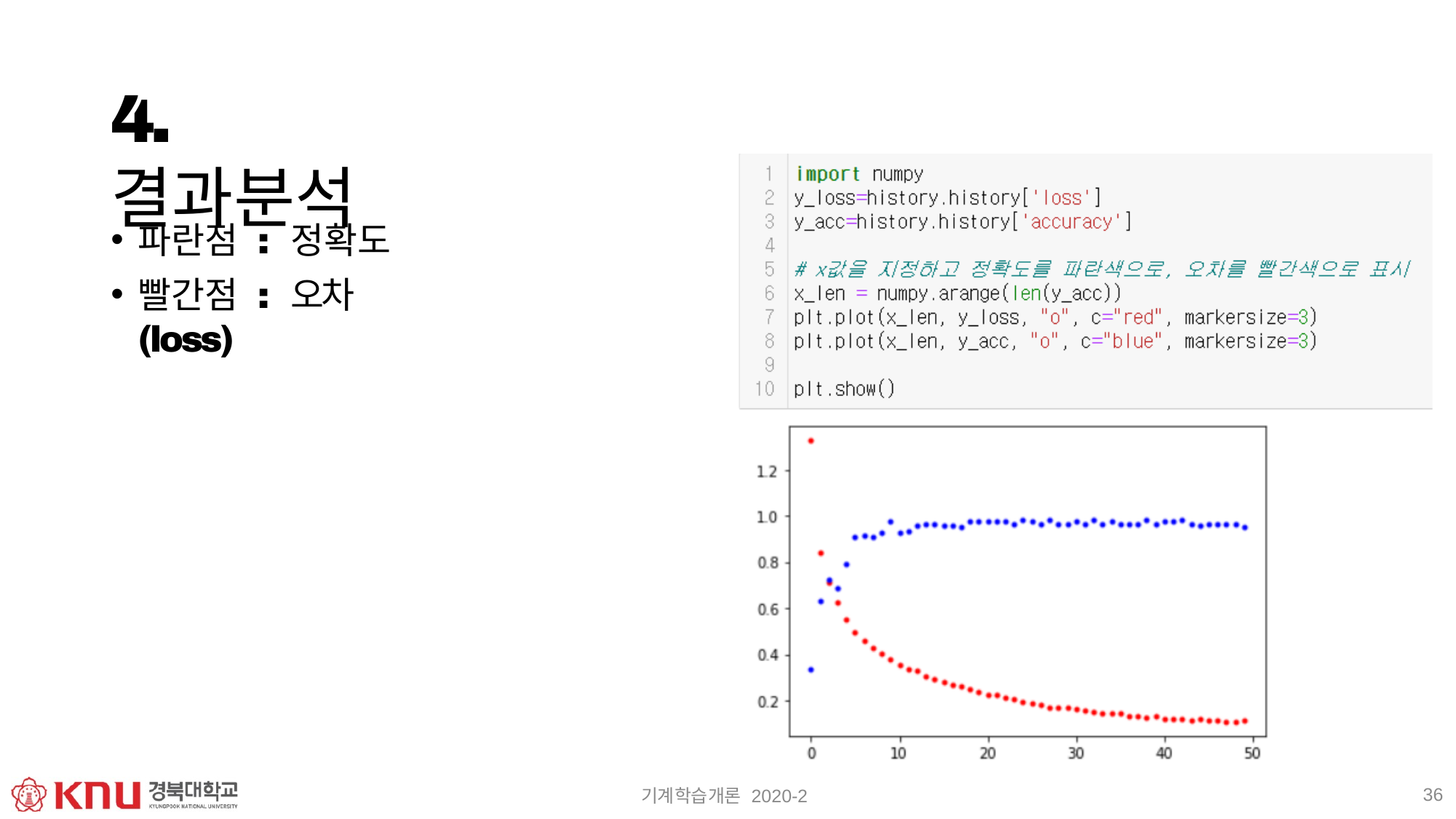

# 4. 결과분석

파란점 : 정확도
빨간점 : 오차(loss)
36
기계학습개론 2020-2